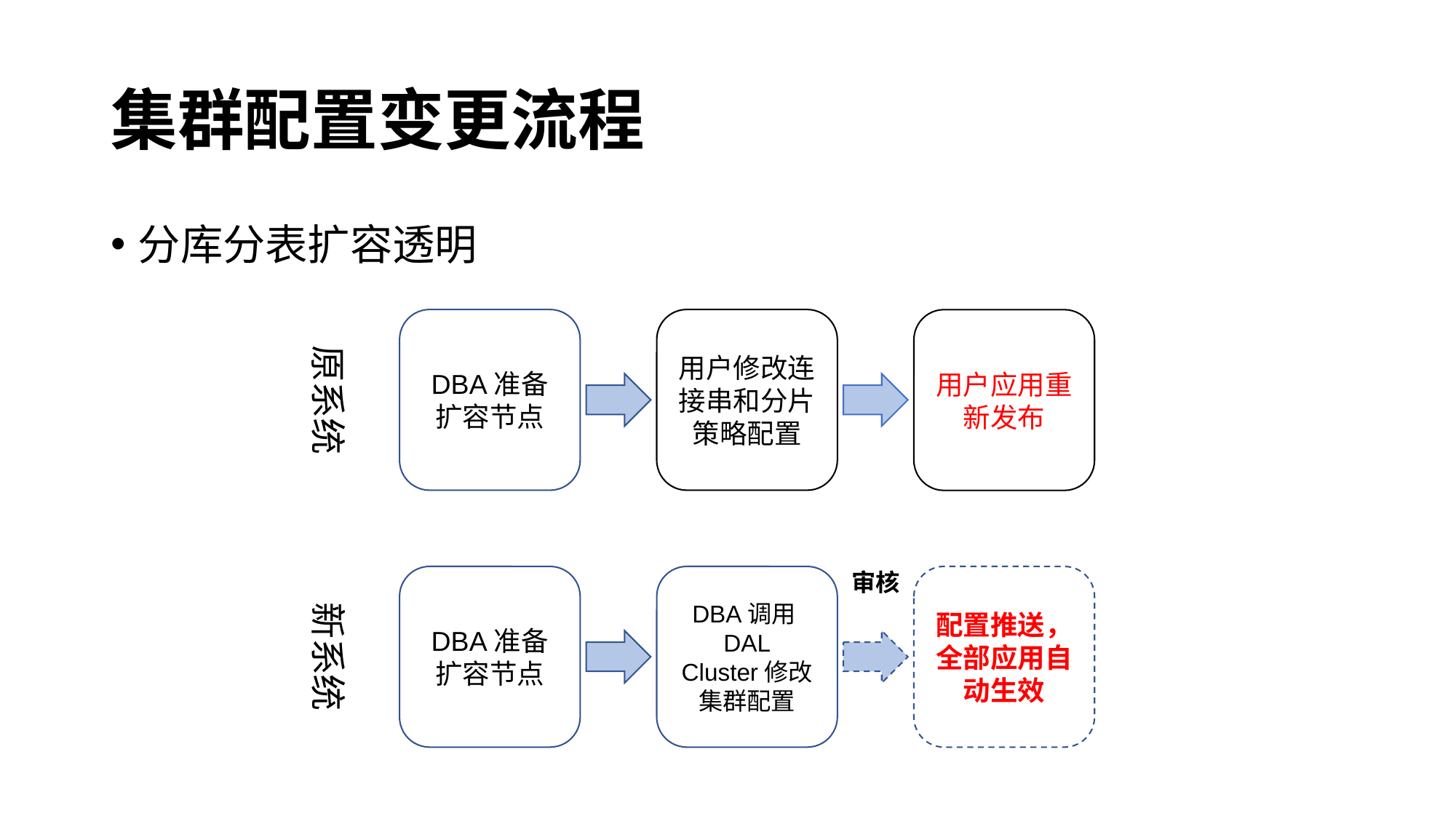

# 集群配置变更流程
分库分表扩容透明
DBA准备扩容节点
用户修改连接串和分片策略配置
用户应用重新发布
原系统

审核
DBA准备扩容节点
DBA调用DAL
Cluster修改集群配置
配置推送，全部应用自动生效
新系统